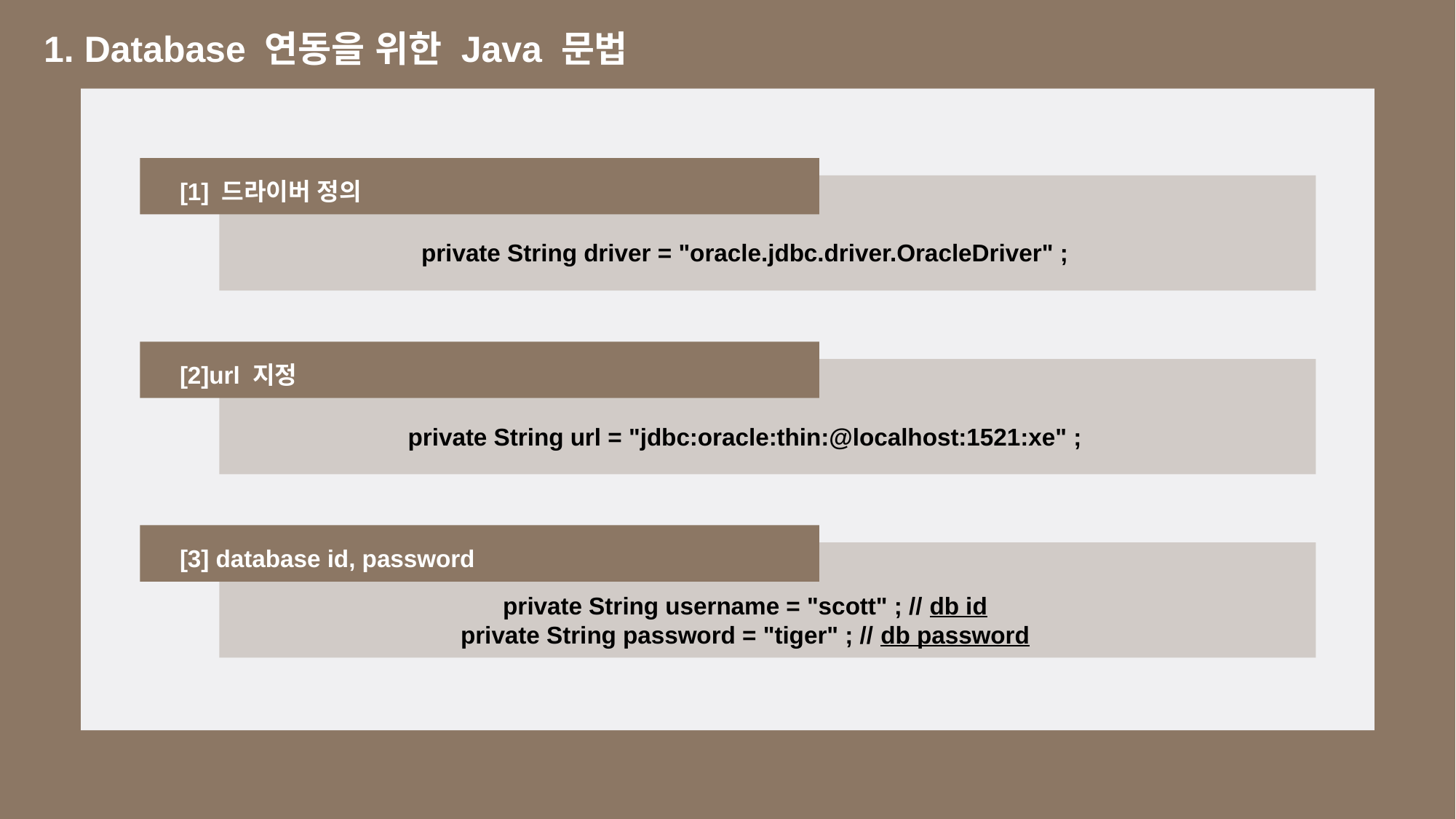

1. Database 연동을 위한 Java 문법

[1] 드라이버 정의

private String driver = "oracle.jdbc.driver.OracleDriver" ;
[2]url 지정

private String url = "jdbc:oracle:thin:@localhost:1521:xe" ;
[3] database id, password

private String username = "scott" ; // db id
private String password = "tiger" ; // db password